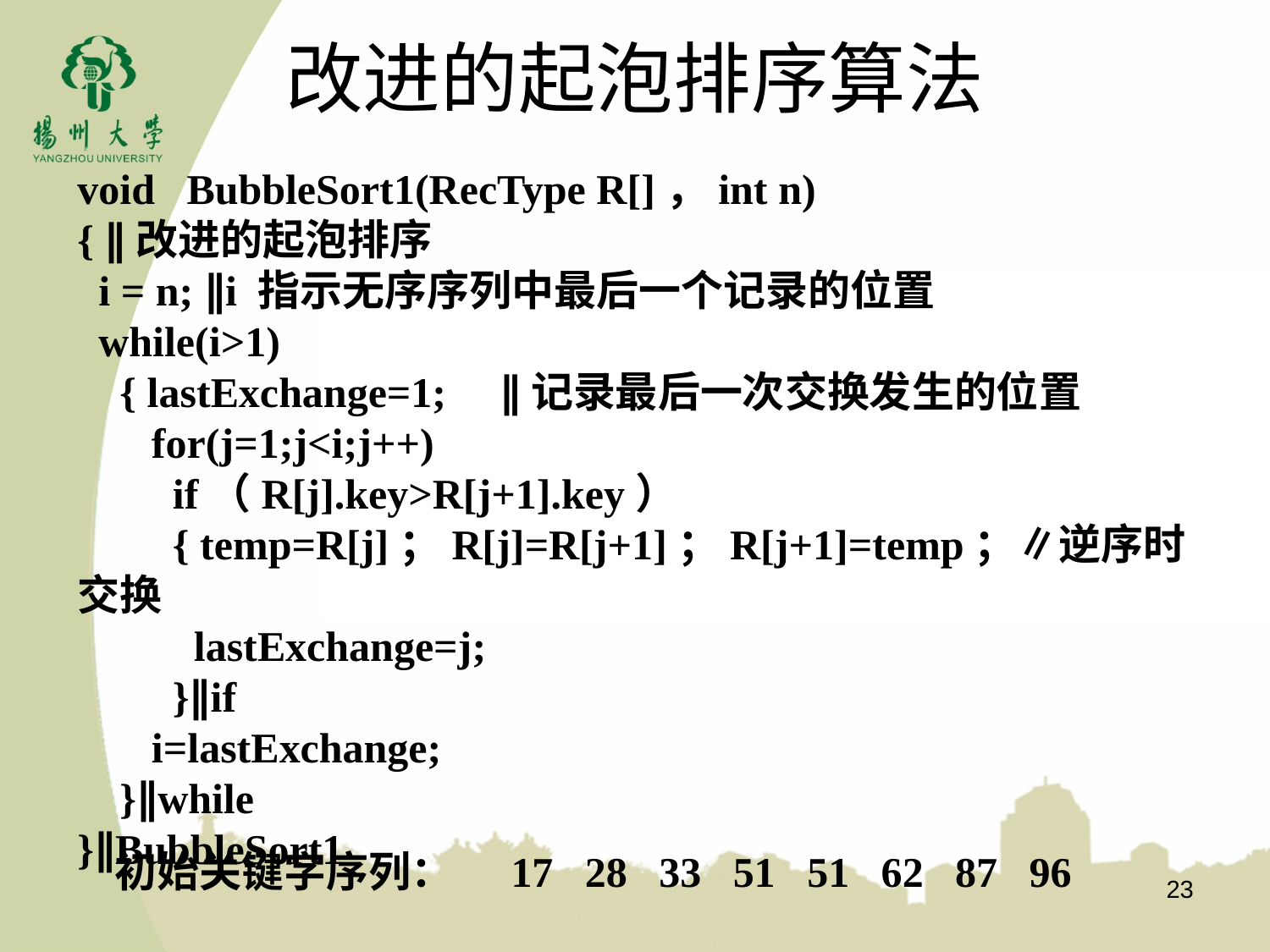

# 改进的起泡排序算法
void   BubbleSort1(RecType R[]，int n)
{ ∥改进的起泡排序
  i = n; ∥i 指示无序序列中最后一个记录的位置
  while(i>1)
    { lastExchange=1;     ∥记录最后一次交换发生的位置
       for(j=1;j<i;j++)
         if（R[j].key>R[j+1].key）
         { temp=R[j]；R[j]=R[j+1]；R[j+1]=temp；∥逆序时交换
           lastExchange=j;
         }∥if
       i=lastExchange;
    }∥while
}∥BubbleSort1
初始关键字序列：     17   28   33   51   51   62   87   96
23